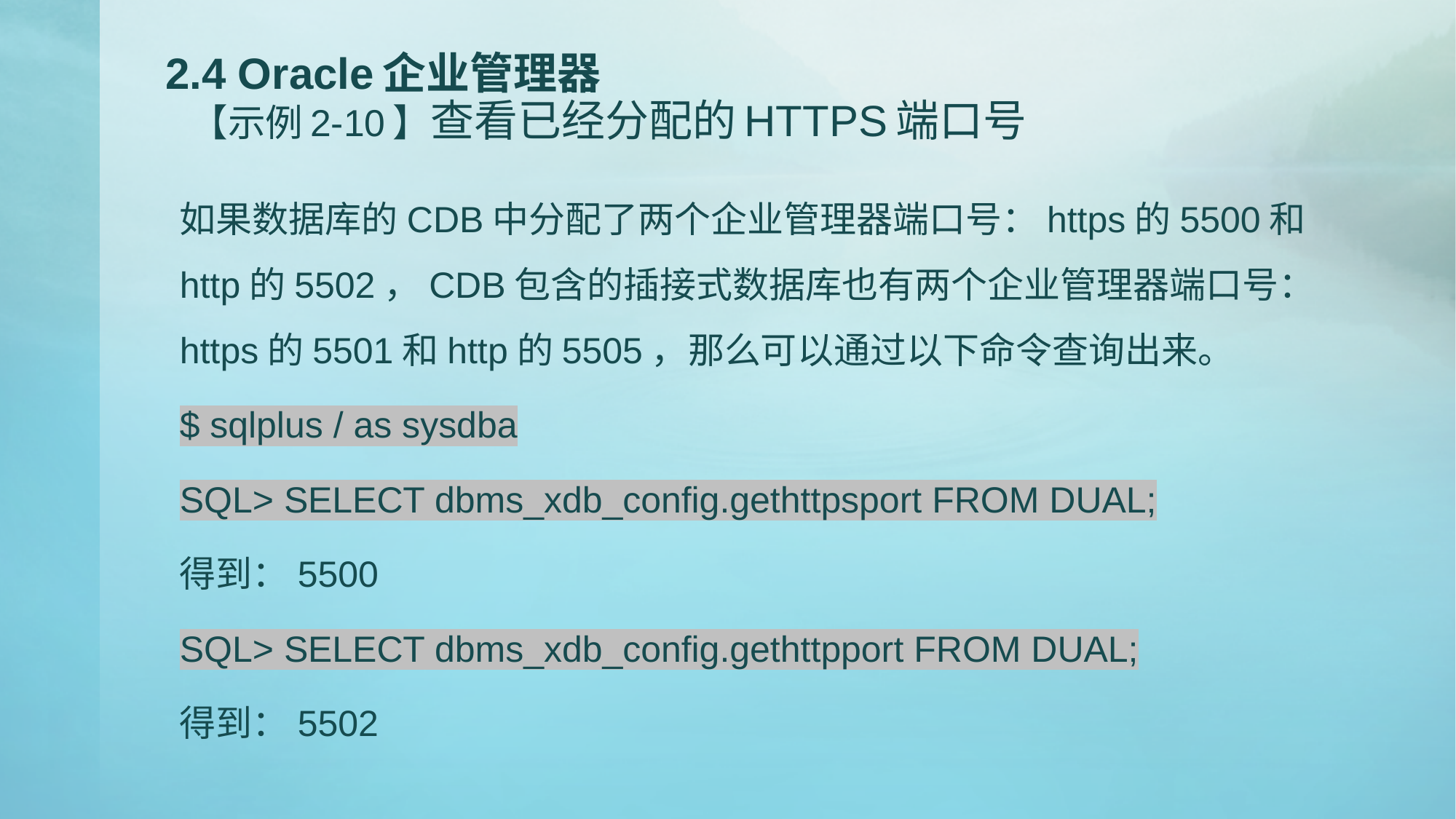

# 2.4 Oracle企业管理器 【示例2-10】查看已经分配的HTTPS端口号
如果数据库的CDB中分配了两个企业管理器端口号：https的5500和http的5502，CDB包含的插接式数据库也有两个企业管理器端口号：https的5501和http的5505，那么可以通过以下命令查询出来。
$ sqlplus / as sysdba
SQL> SELECT dbms_xdb_config.gethttpsport FROM DUAL;
得到：5500
SQL> SELECT dbms_xdb_config.gethttpport FROM DUAL;
得到：5502